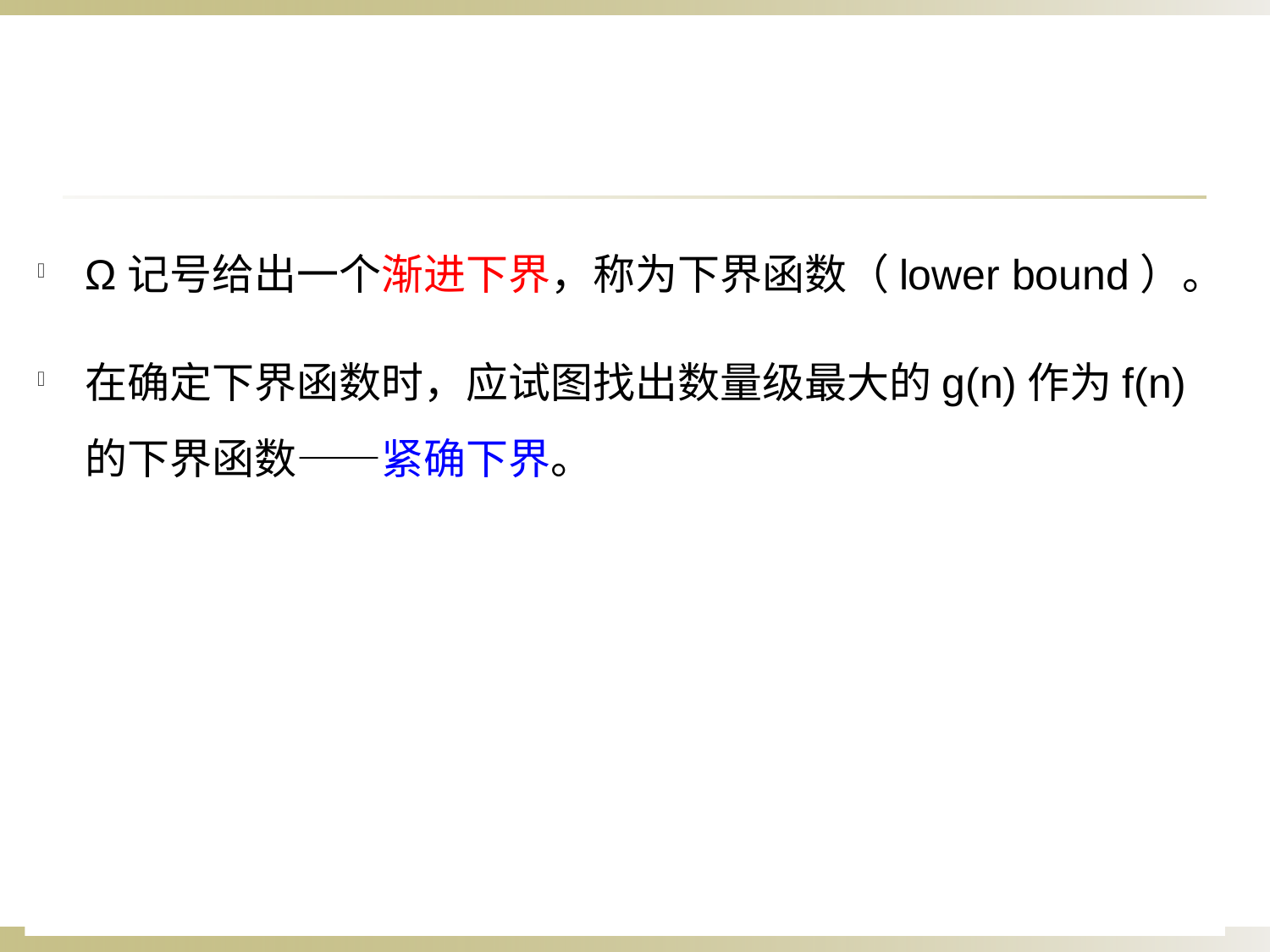

Ω记号给出一个渐进下界，称为下界函数（lower bound）。
在确定下界函数时，应试图找出数量级最大的g(n)作为f(n)的下界函数——紧确下界。